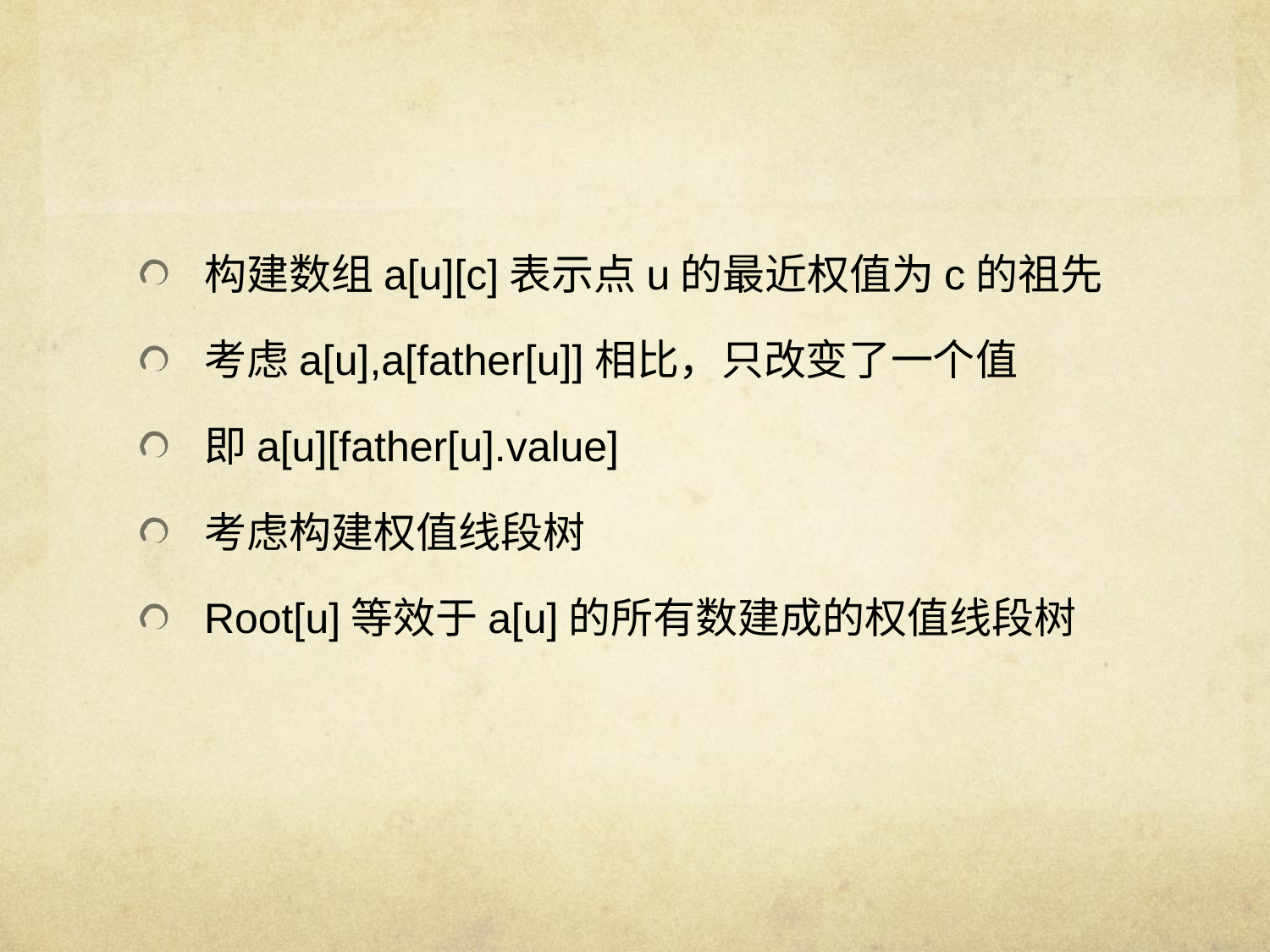

构建数组a[u][c]表示点u的最近权值为c的祖先
考虑a[u],a[father[u]]相比，只改变了一个值
即a[u][father[u].value]
考虑构建权值线段树
Root[u]等效于a[u]的所有数建成的权值线段树